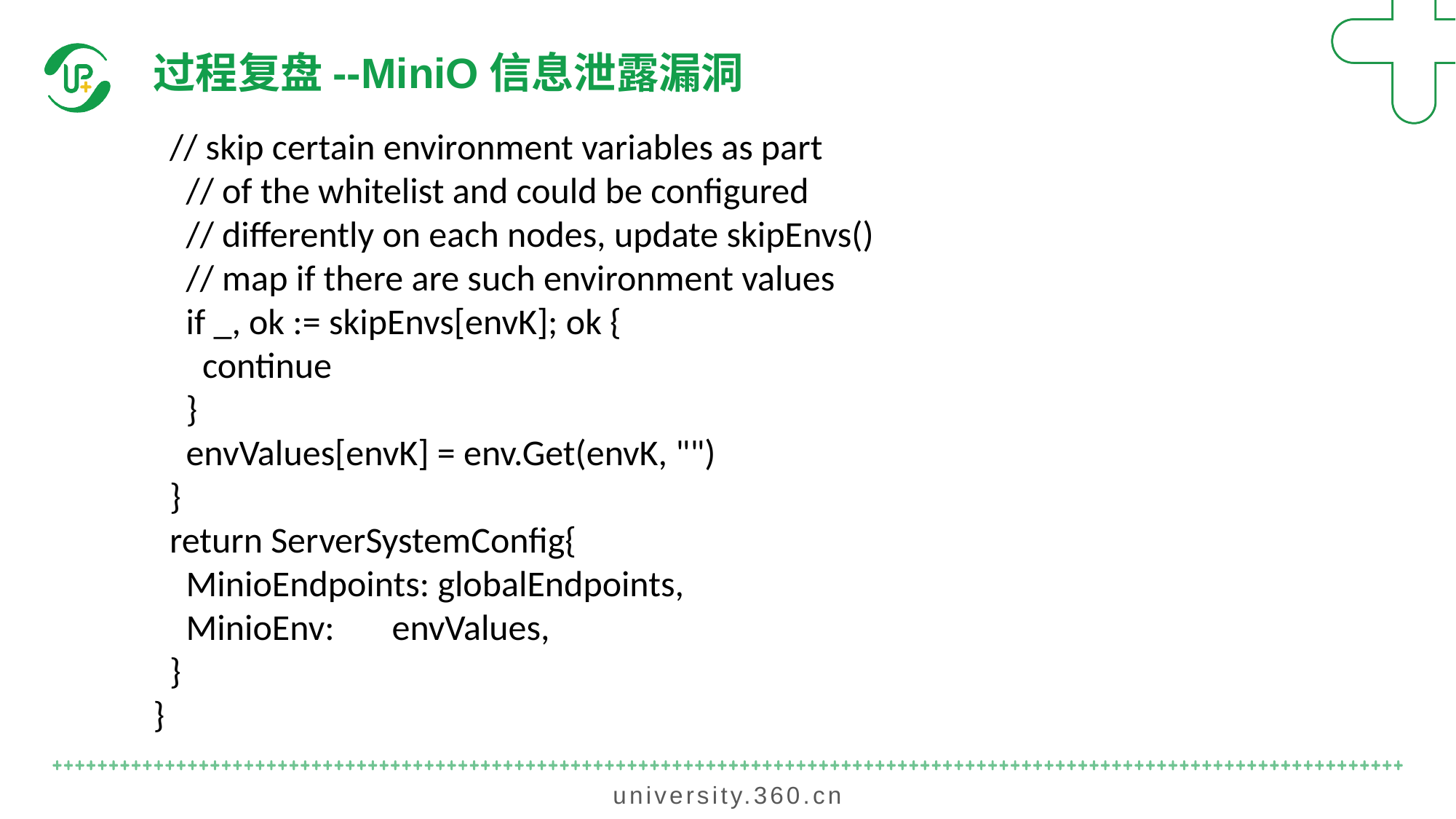

过程复盘--MiniO信息泄露漏洞
  // skip certain environment variables as part
    // of the whitelist and could be configured
    // differently on each nodes, update skipEnvs()
    // map if there are such environment values
    if _, ok := skipEnvs[envK]; ok {
      continue
    }
    envValues[envK] = env.Get(envK, "")
  }
  return ServerSystemConfig{
    MinioEndpoints: globalEndpoints,
    MinioEnv:       envValues,
  }
}